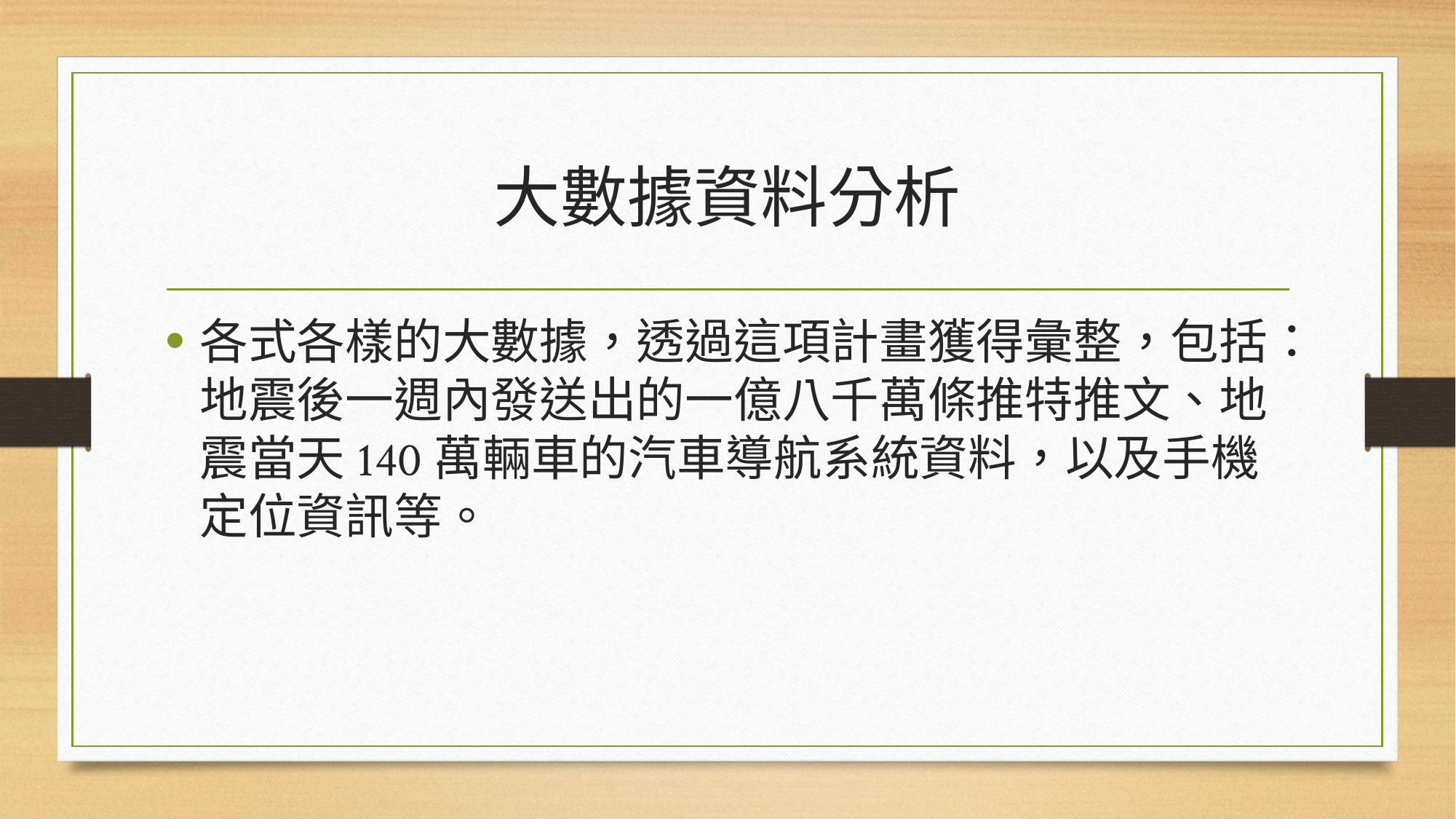

# 大數據資料分析
各式各樣的大數據，透過這項計畫獲得彙整，包括：地震後一週內發送出的一億八千萬條推特推文、地震當天140萬輛車的汽車導航系統資料，以及手機定位資訊等。